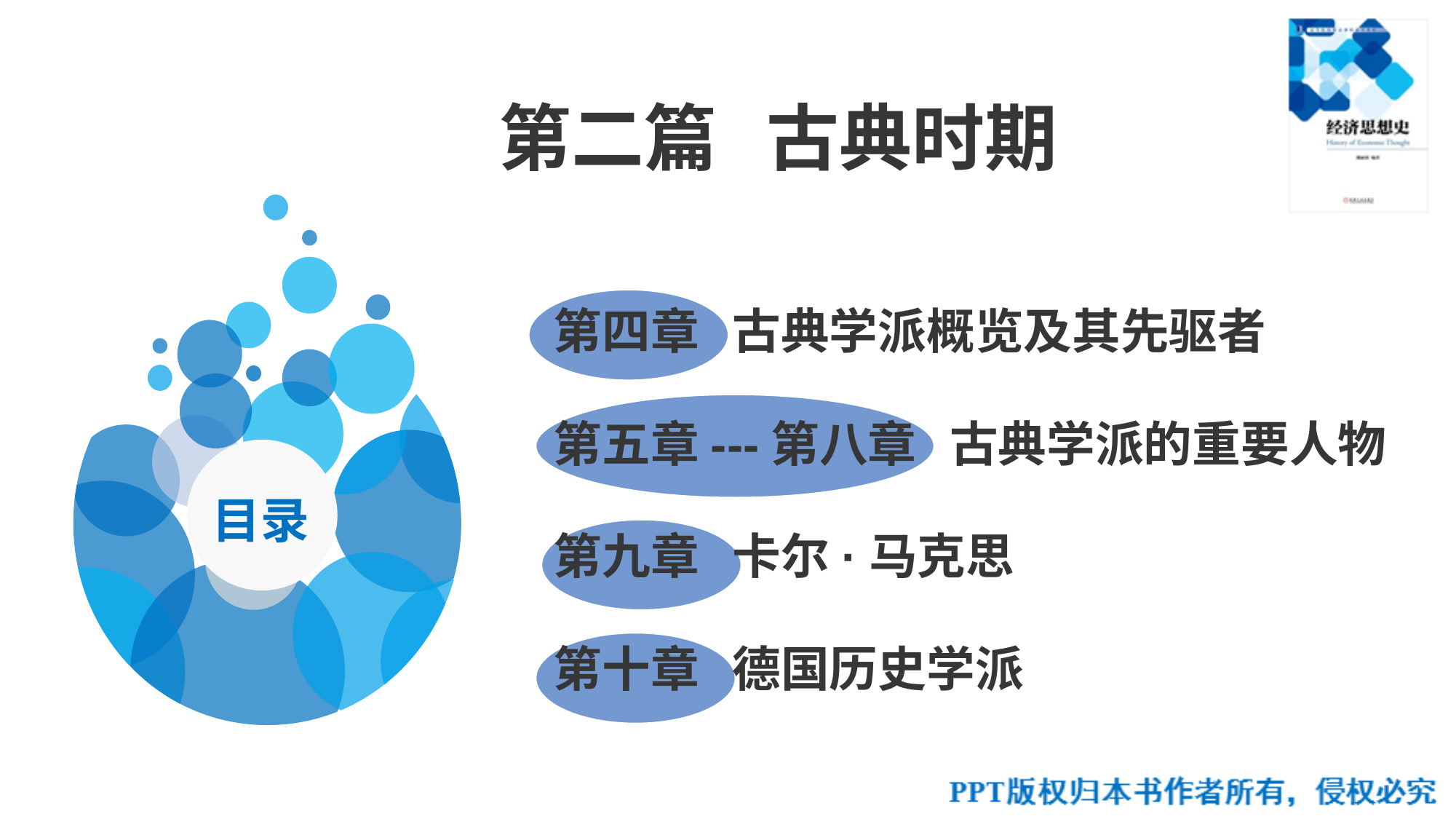

# 第二篇   古典时期

     第四章   古典学派概览及其先驱者

     第五章---第八章   古典学派的重要人物

     第九章   卡尔·马克思

     第十章   德国历史学派

目录